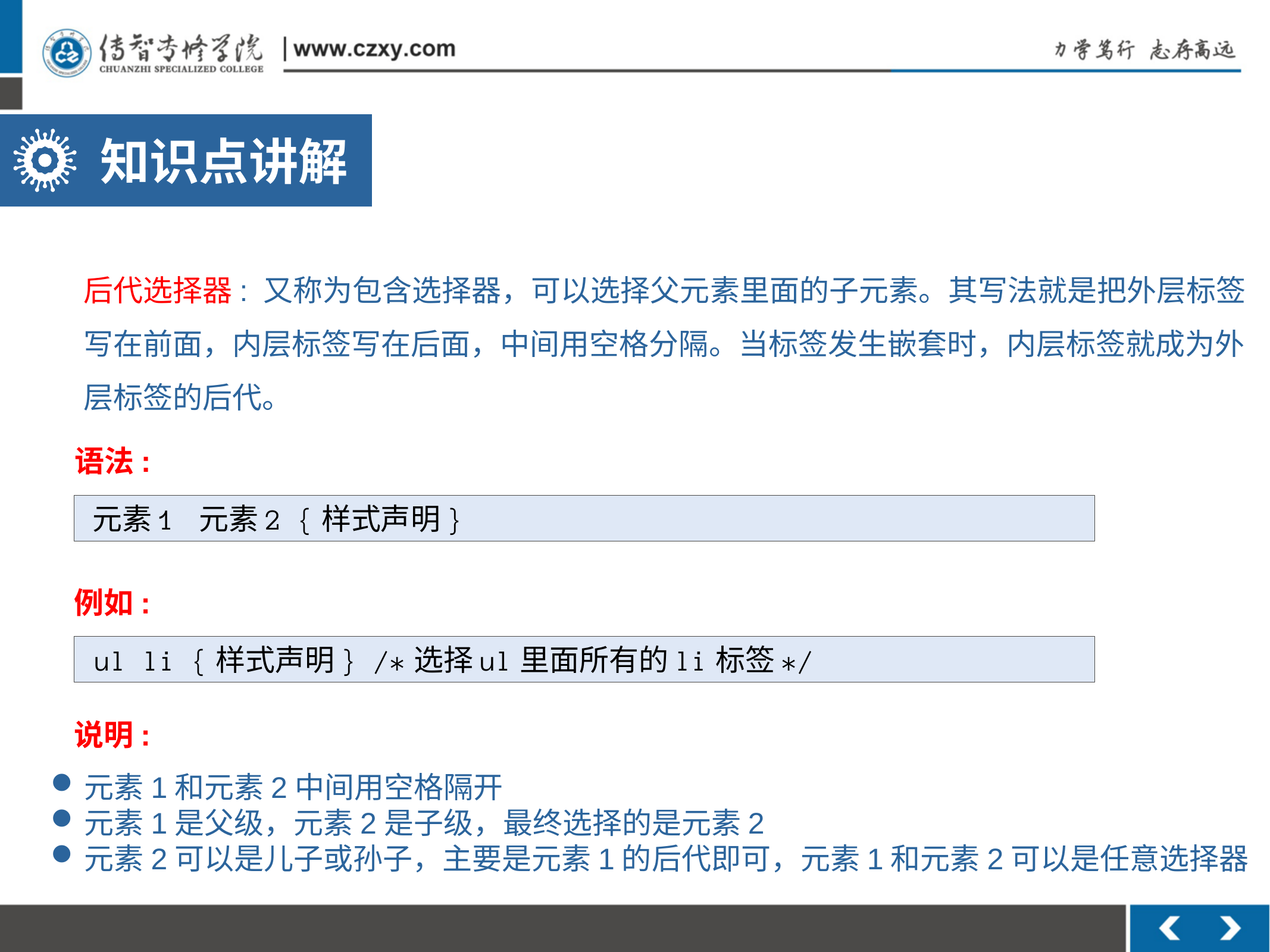

知识点讲解
后代选择器: 又称为包含选择器，可以选择父元素里面的子元素。其写法就是把外层标签
写在前面，内层标签写在后面，中间用空格分隔。当标签发生嵌套时，内层标签就成为外
层标签的后代。
语法:
 元素1 元素2 {样式声明}
例如:
 ul li {样式声明} /*选择ul里面所有的li标签*/
说明:
元素1和元素2中间用空格隔开
元素1是父级，元素2是子级，最终选择的是元素2
元素2可以是儿子或孙子，主要是元素1的后代即可，元素1和元素2可以是任意选择器